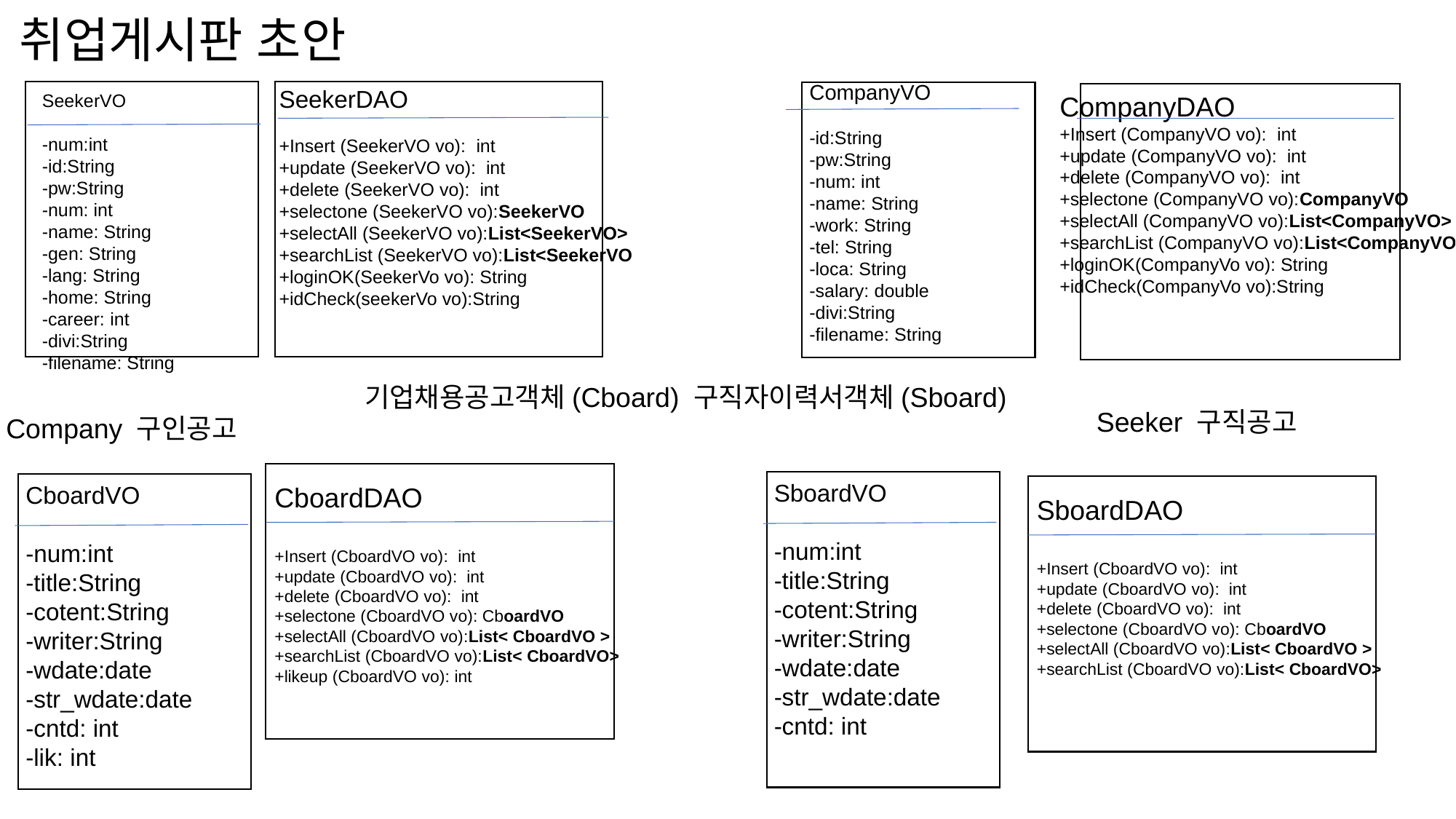

취업게시판 초안
CompanyVO

-id:String
-pw:String
-num: int
-name: String
-work: String
-tel: String
-loca: String
-salary: double
-divi:String
-filename: String

SeekerDAO

+Insert (SeekerVO vo):  int
+update (SeekerVO vo):  int
+delete (SeekerVO vo):  int
+selectone (SeekerVO vo):SeekerVO
+selectAll (SeekerVO vo):List<SeekerVO>
+searchList (SeekerVO vo):List<SeekerVO
+loginOK(SeekerVo vo): String
+idCheck(seekerVo vo):String

SeekerVO

-num:int
-id:String
-pw:String
-num: int
-name: String
-gen: String
-lang: String
-home: String
-career: int
-divi:String
-filename: String

CompanyDAO
+Insert (CompanyVO vo):  int
+update (CompanyVO vo):  int
+delete (CompanyVO vo):  int
+selectone (CompanyVO vo):CompanyVO
+selectAll (CompanyVO vo):List<CompanyVO>
+searchList (CompanyVO vo):List<CompanyVO>
+loginOK(CompanyVo vo): String
+idCheck(CompanyVo vo):String

기업채용공고객체(Cboard) 구직자이력서객체(Sboard)
Seeker 구직공고
Company 구인공고

CboardDAO

+Insert (CboardVO vo):  int
+update (CboardVO vo):  int
+delete (CboardVO vo):  int
+selectone (CboardVO vo): CboardVO
+selectAll (CboardVO vo):List< CboardVO >
+searchList (CboardVO vo):List< CboardVO>
+likeup (CboardVO vo): int

SboardVO

-num:int
-title:String
-cotent:String
-writer:String
-wdate:date
-str_wdate:date
-cntd: int

CboardVO

-num:int
-title:String
-cotent:String
-writer:String
-wdate:date
-str_wdate:date
-cntd: int
-lik: int

SboardDAO

+Insert (CboardVO vo):  int
+update (CboardVO vo):  int
+delete (CboardVO vo):  int
+selectone (CboardVO vo): CboardVO
+selectAll (CboardVO vo):List< CboardVO >
+searchList (CboardVO vo):List< CboardVO>